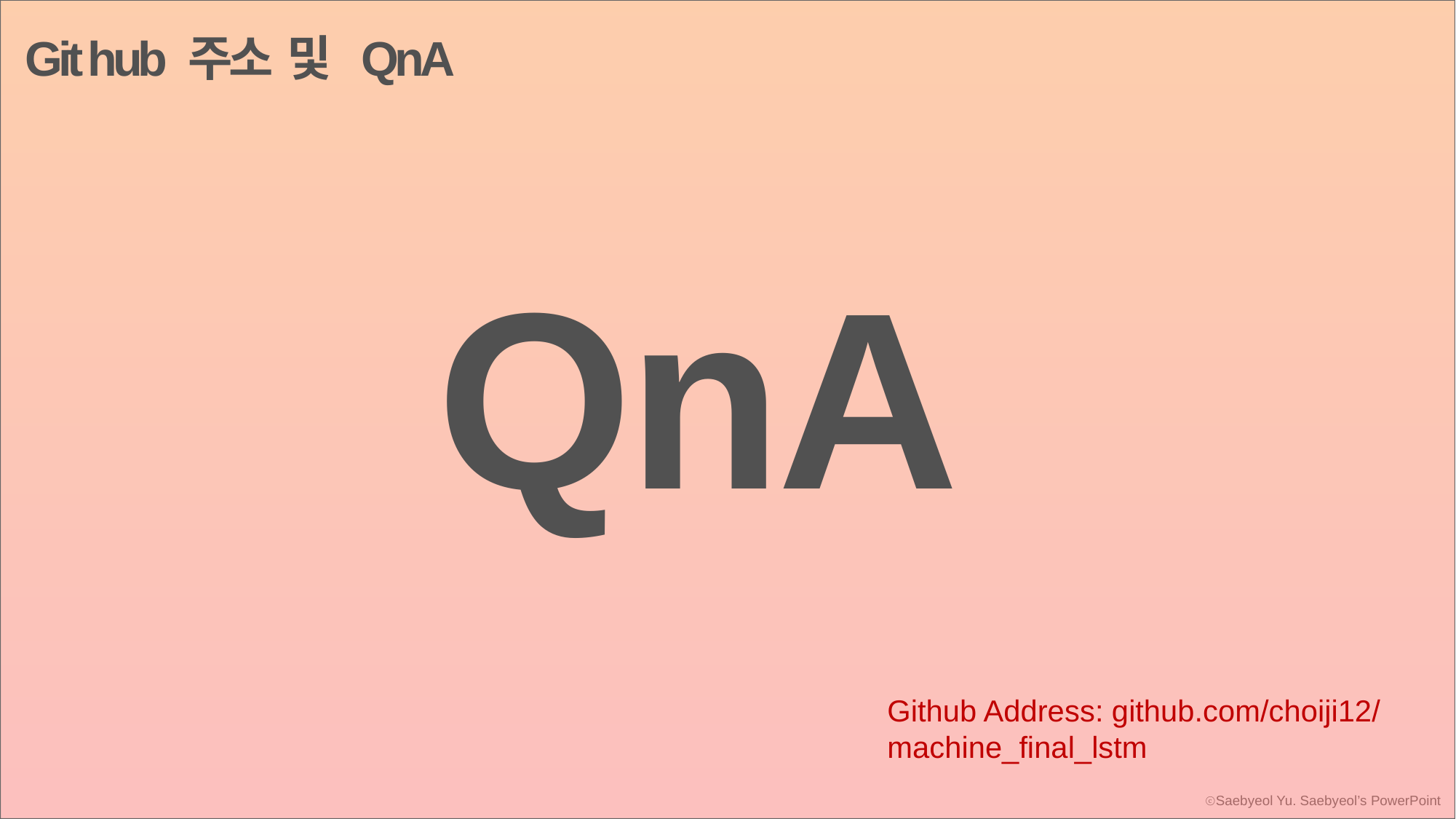

Git hub 주소  및  QnA
QnA
Github Address: github.com/choiji12/machine_final_lstm